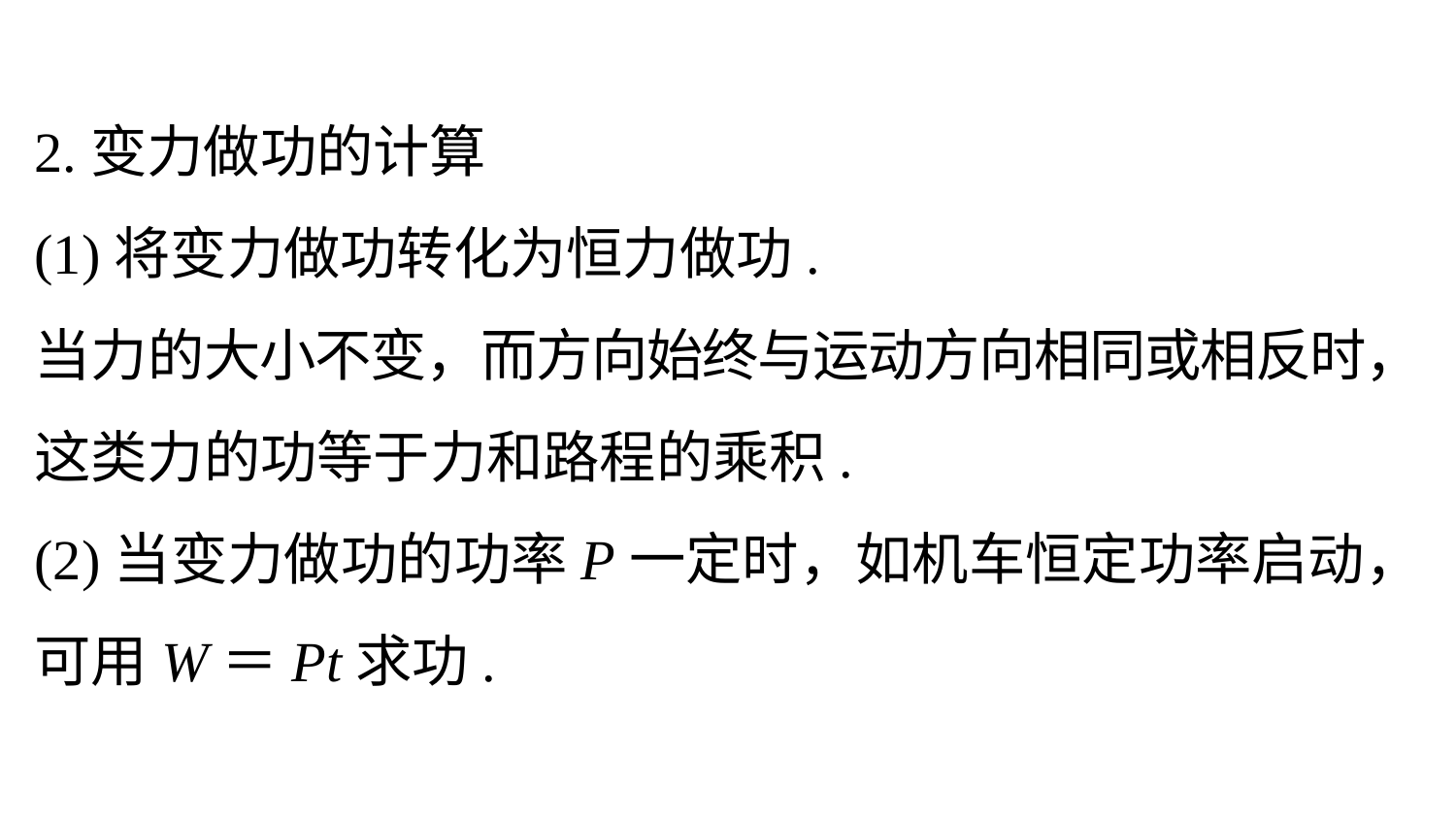

2.变力做功的计算
(1)将变力做功转化为恒力做功.
当力的大小不变，而方向始终与运动方向相同或相反时，这类力的功等于力和路程的乘积.
(2)当变力做功的功率P一定时，如机车恒定功率启动，可用W＝Pt求功.